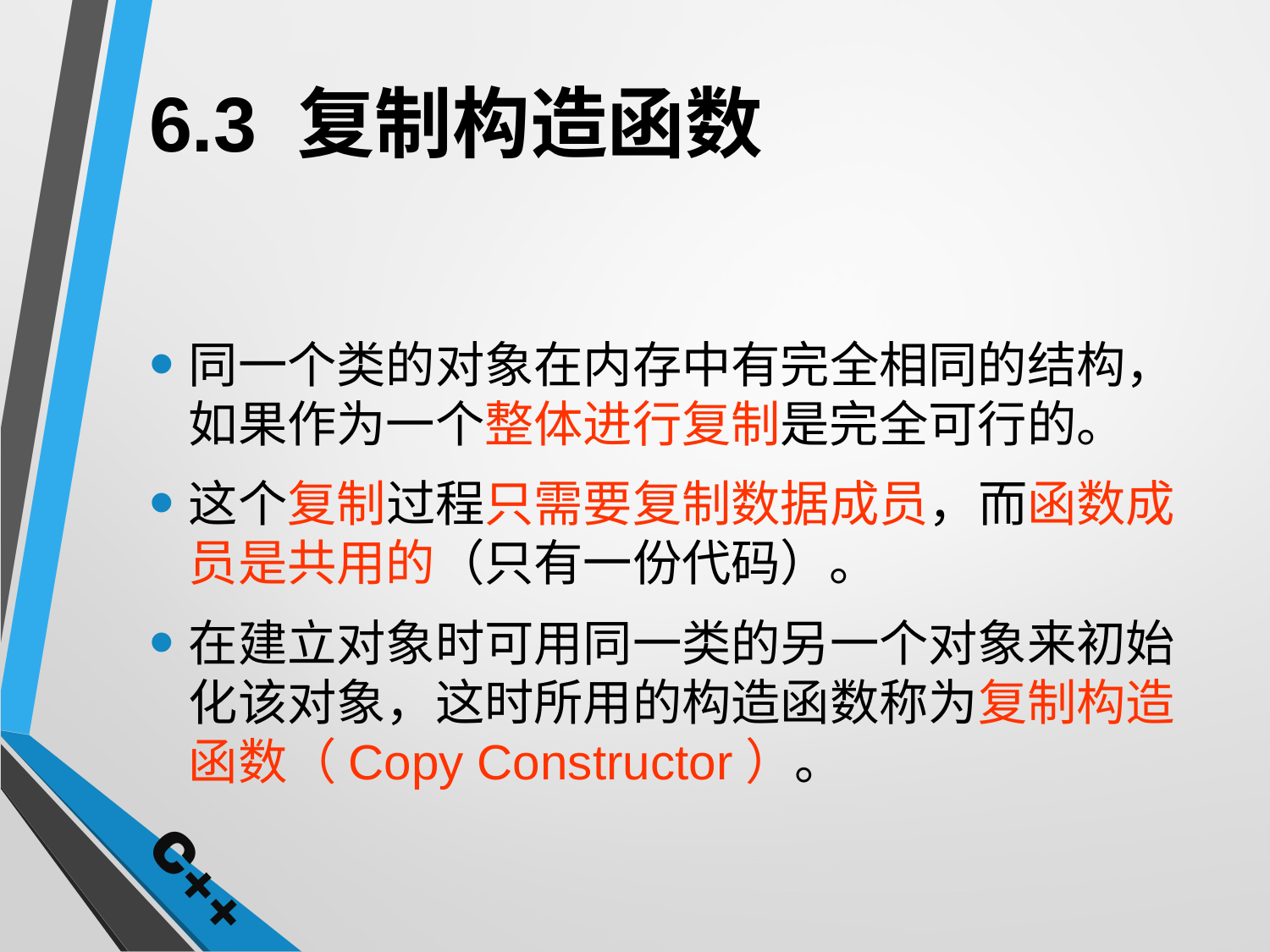

# 6.3 复制构造函数
同一个类的对象在内存中有完全相同的结构，如果作为一个整体进行复制是完全可行的。
这个复制过程只需要复制数据成员，而函数成员是共用的（只有一份代码）。
在建立对象时可用同一类的另一个对象来初始化该对象，这时所用的构造函数称为复制构造函数（Copy Constructor）。